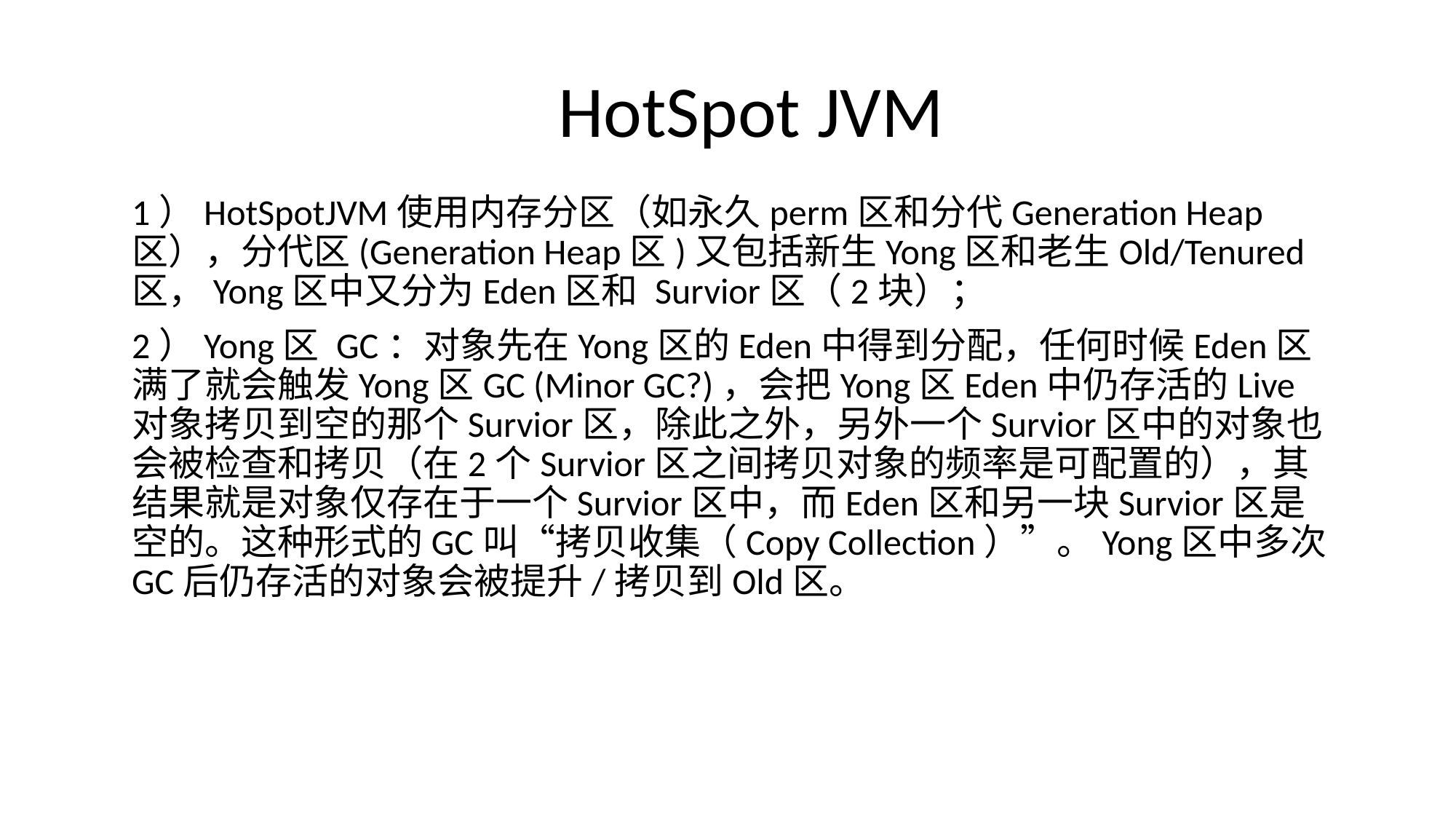

# HotSpot JVM
1）HotSpotJVM使用内存分区（如永久perm区和分代Generation Heap区），分代区(Generation Heap区)又包括新生Yong区和老生Old/Tenured区，Yong区中又分为Eden区和 Survior区（2块）；
2）Yong区 GC：对象先在Yong区的Eden中得到分配，任何时候Eden区满了就会触发Yong区GC (Minor GC?)，会把Yong区Eden中仍存活的Live对象拷贝到空的那个Survior区，除此之外，另外一个Survior区中的对象也会被检查和拷贝（在2个Survior区之间拷贝对象的频率是可配置的），其结果就是对象仅存在于一个Survior区中，而Eden区和另一块Survior区是空的。这种形式的GC叫“拷贝收集（Copy Collection）”。Yong区中多次GC后仍存活的对象会被提升/拷贝到Old区。